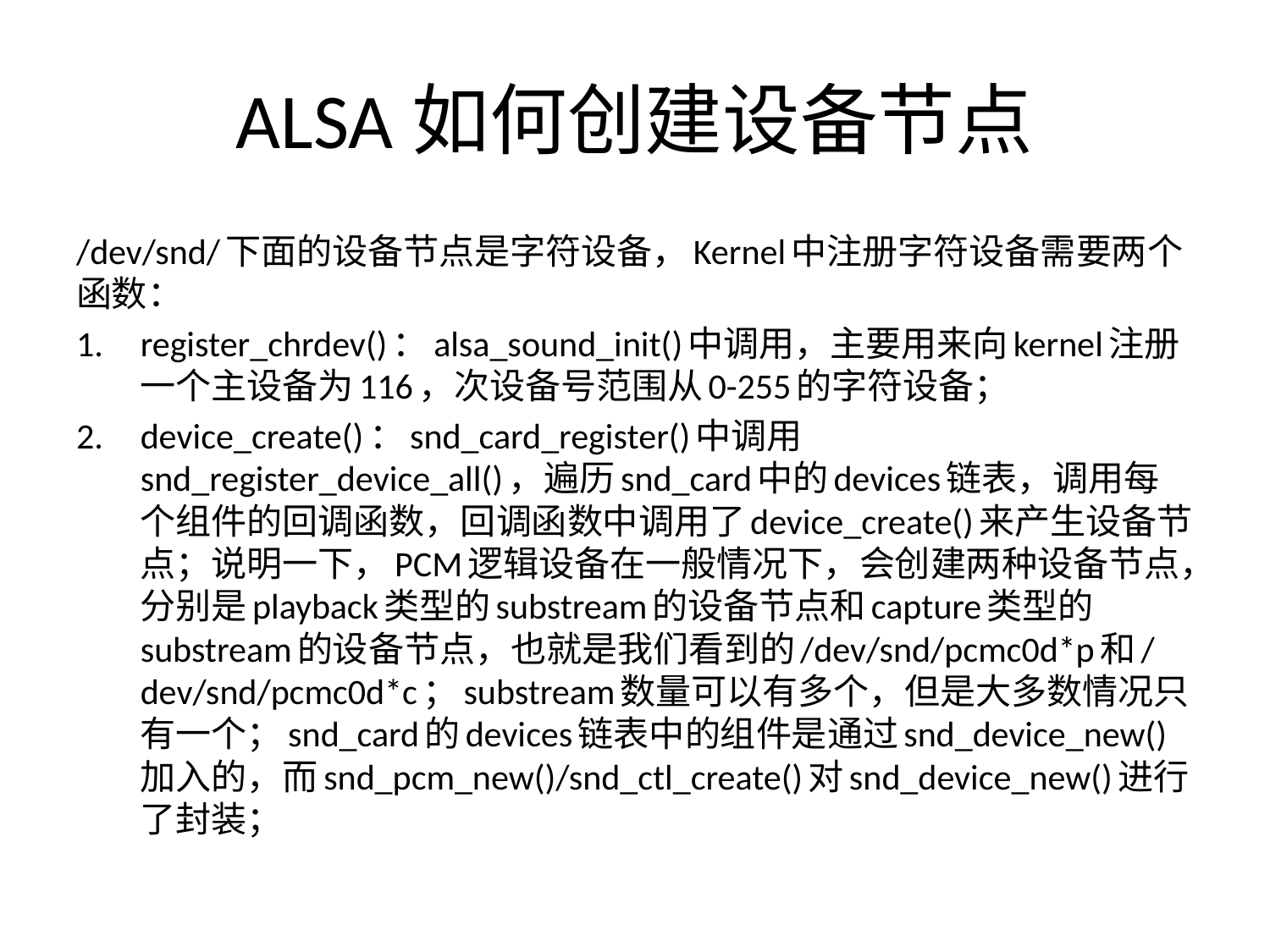

# ALSA如何创建设备节点
/dev/snd/下面的设备节点是字符设备，Kernel中注册字符设备需要两个函数：
register_chrdev()：alsa_sound_init()中调用，主要用来向kernel注册一个主设备为116，次设备号范围从0-255的字符设备；
device_create()：snd_card_register()中调用snd_register_device_all()，遍历snd_card中的devices链表，调用每个组件的回调函数，回调函数中调用了device_create()来产生设备节点；说明一下，PCM逻辑设备在一般情况下，会创建两种设备节点，分别是playback类型的substream的设备节点和capture类型的substream的设备节点，也就是我们看到的/dev/snd/pcmc0d*p和/dev/snd/pcmc0d*c；substream数量可以有多个，但是大多数情况只有一个；snd_card的devices链表中的组件是通过snd_device_new()加入的，而snd_pcm_new()/snd_ctl_create()对snd_device_new()进行了封装；